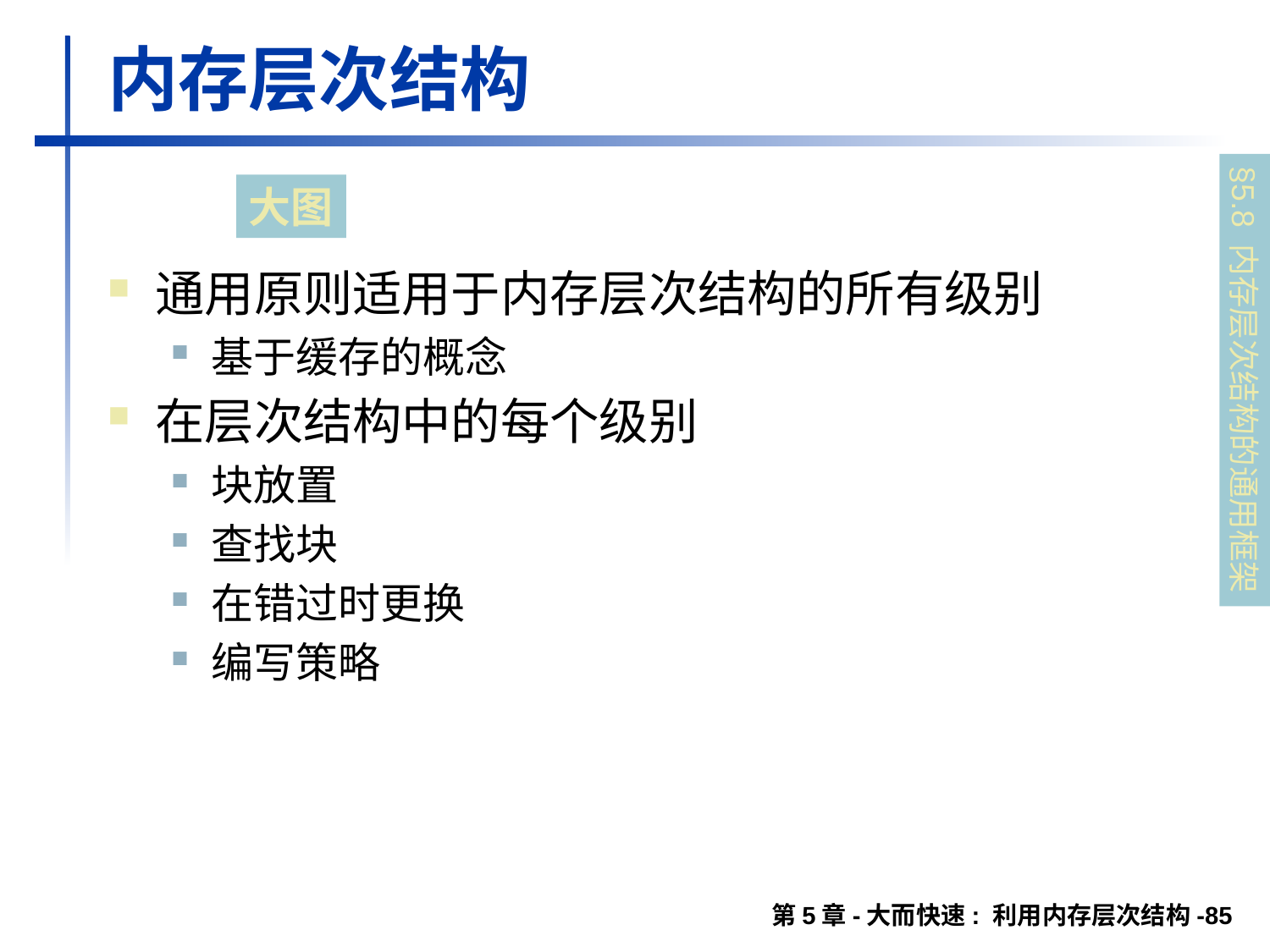

# 内存层次结构
大图
通用原则适用于内存层次结构的所有级别
基于缓存的概念
在层次结构中的每个级别
块放置
查找块
在错过时更换
编写策略
§5.8 内存层次结构的通用框架
第5章-大而快速: 利用内存层次结构-85